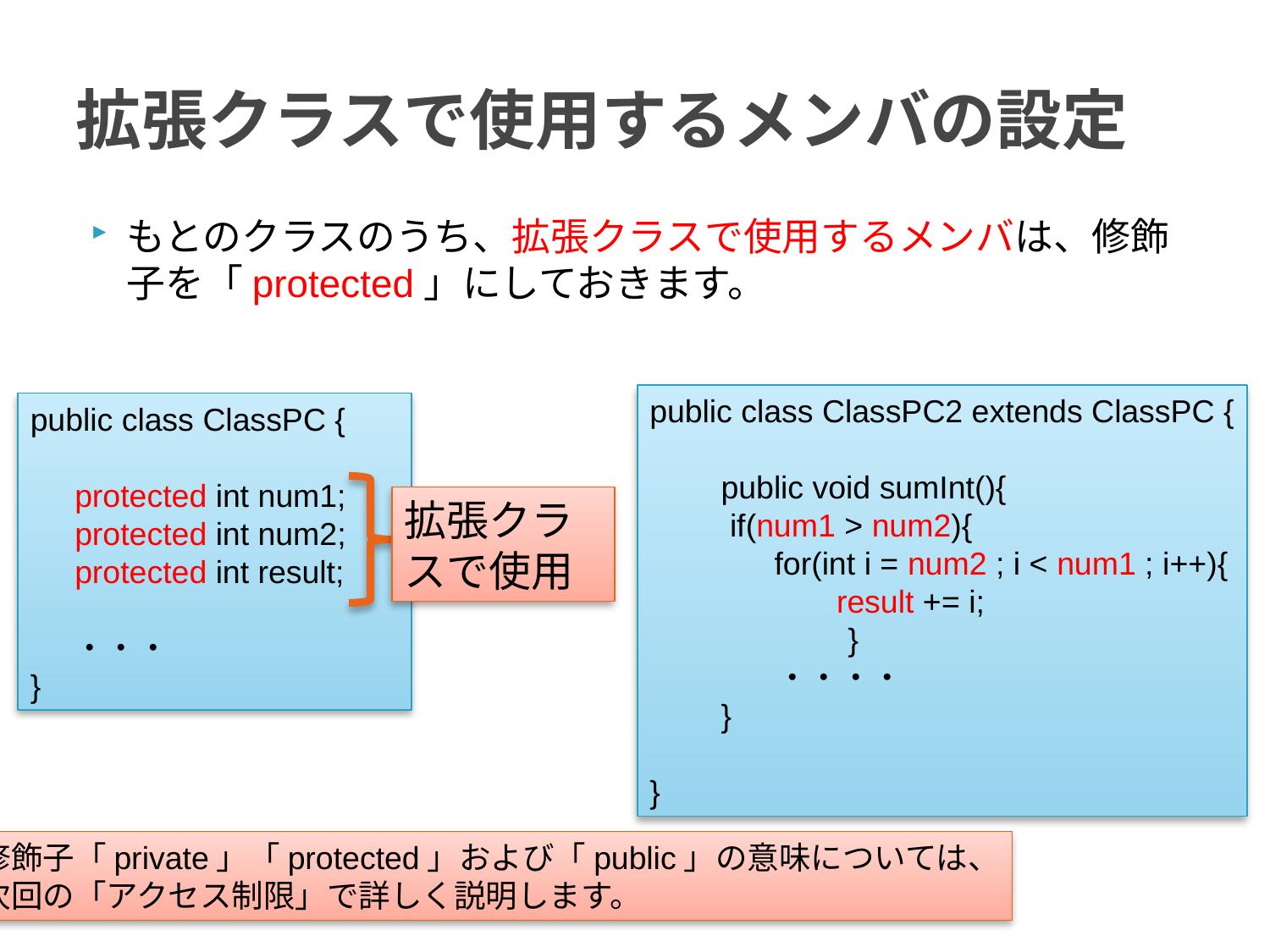

# 拡張クラスで使用するメンバの設定
もとのクラスのうち、拡張クラスで使用するメンバは、修飾子を「protected」にしておきます。

public class ClassPC2 extends ClassPC {

　　public void sumInt(){
         if(num1 > num2){
              for(int i = num2 ; i < num1 ; i++){
                     result += i;
　　　　　　}
　　　　・・・・
　　}

}
public class ClassPC {

     protected int num1;
     protected int num2;
     protected int result;

     ・・・
}

拡張クラスで使用
修飾子「private」「protected」および「public」の意味については、
次回の「アクセス制限」で詳しく説明します。